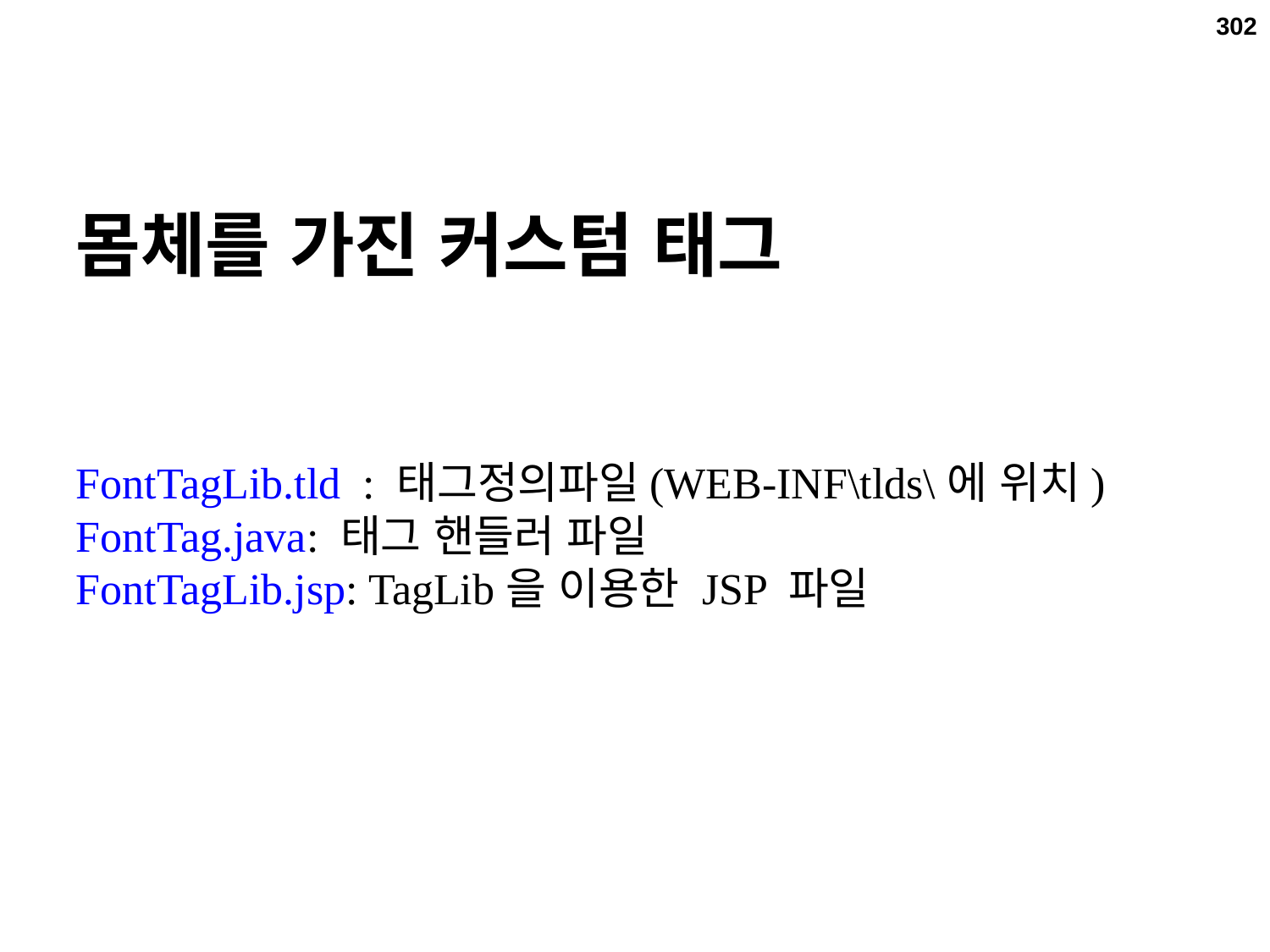

302
몸체를 가진 커스텀 태그

FontTagLib.tld  : 태그정의파일(WEB-INF\tlds\에 위치)
FontTag.java: 태그 핸들러 파일
FontTagLib.jsp: TagLib을 이용한 JSP 파일